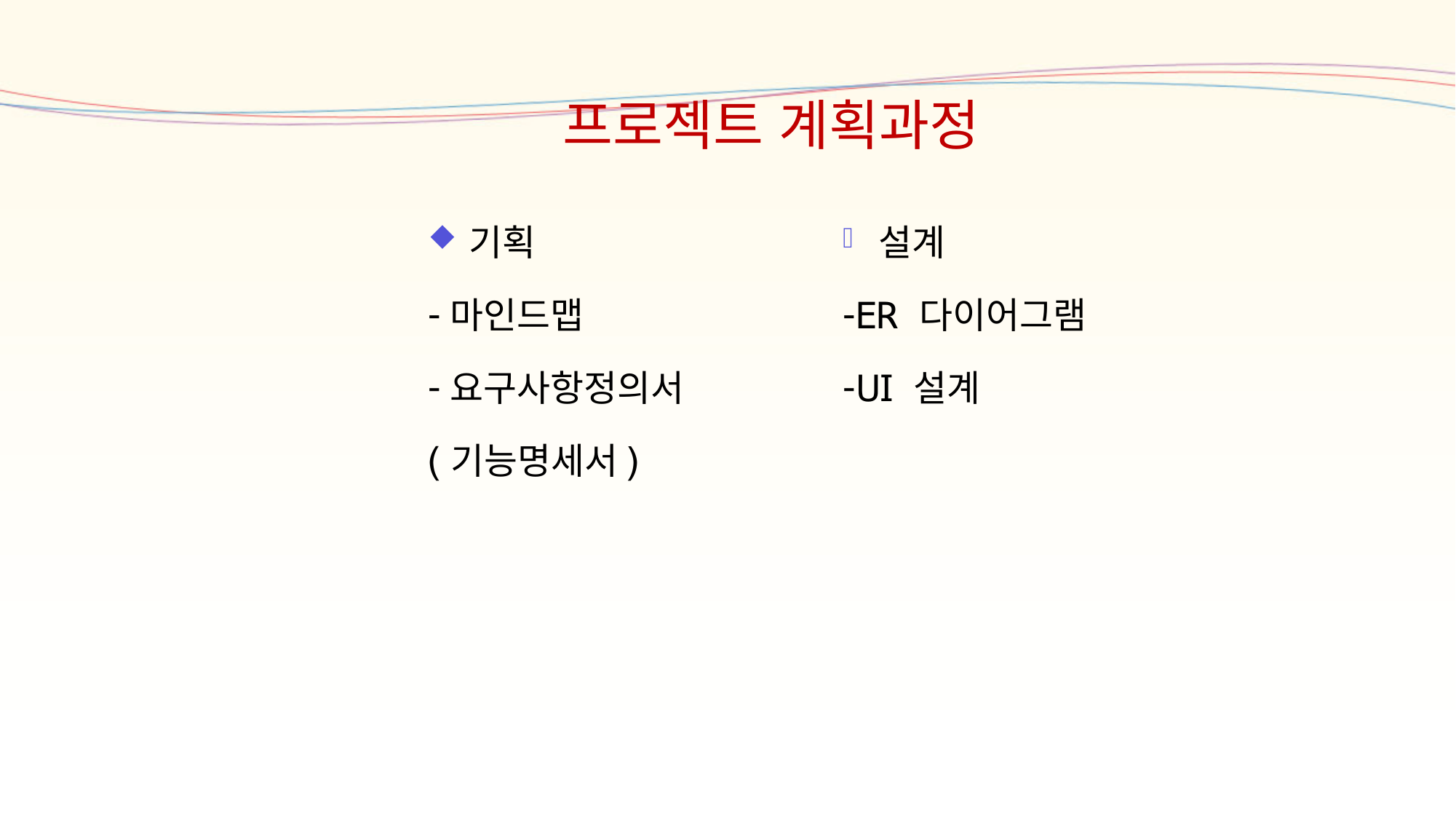

# 프로젝트 계획과정
기획
-마인드맵
-요구사항정의서
(기능명세서)
설계
-ER 다이어그램
-UI 설계